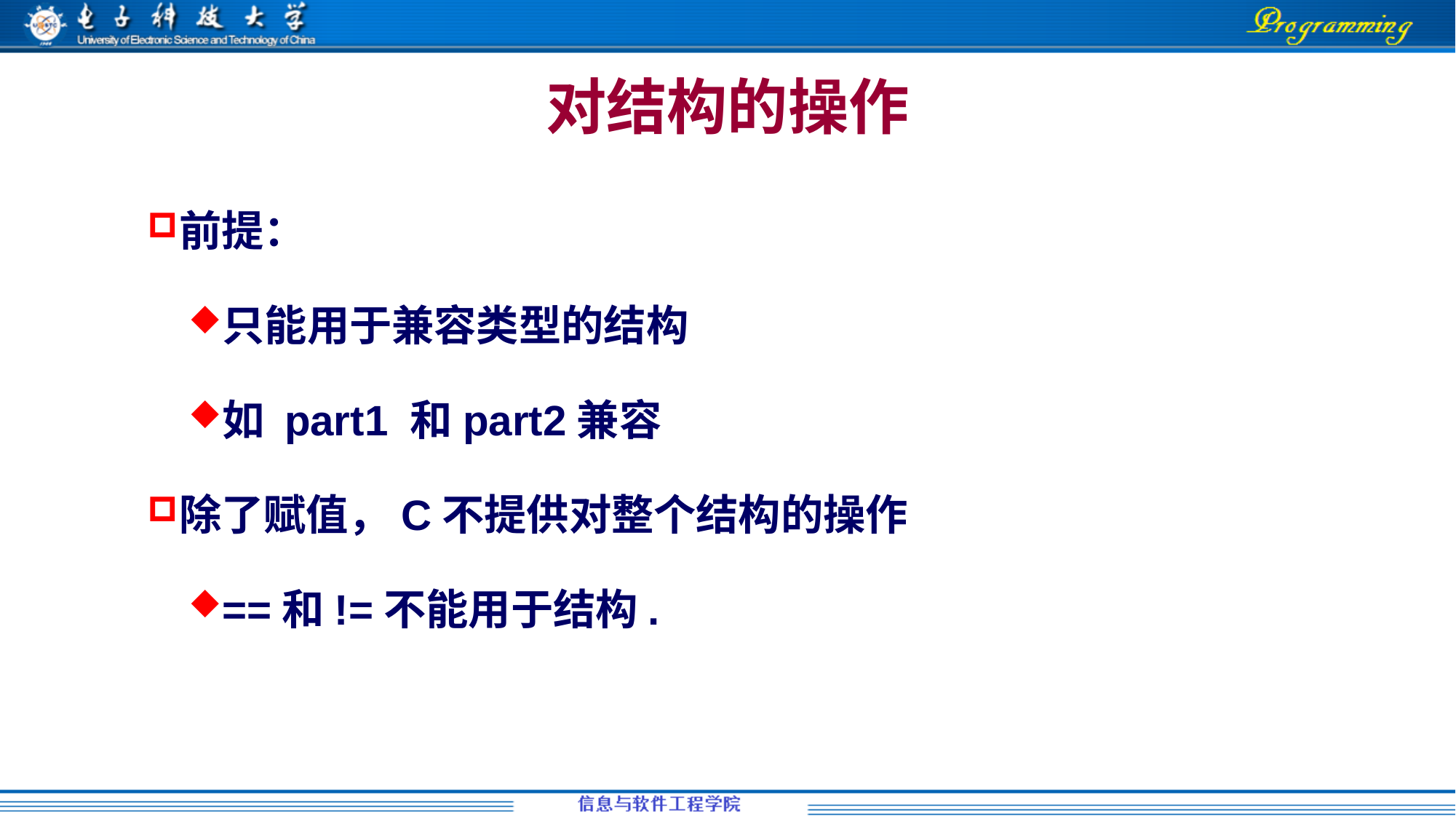

# 对结构的操作
前提：
只能用于兼容类型的结构
如 part1 和part2兼容
除了赋值，C不提供对整个结构的操作
==和!=不能用于结构.